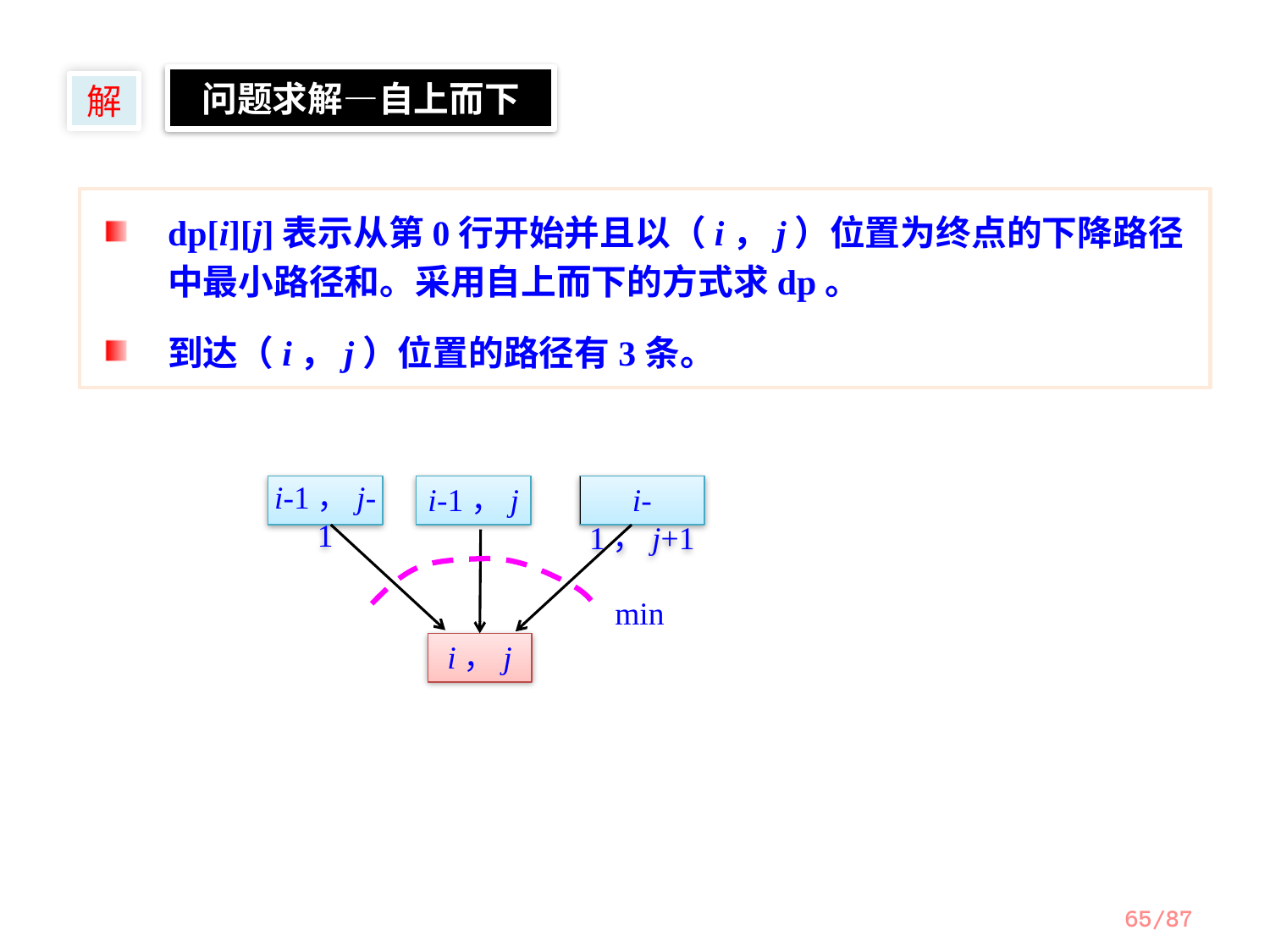

问题求解—自上而下
解
dp[i][j]表示从第0行开始并且以（i，j）位置为终点的下降路径中最小路径和。采用自上而下的方式求dp。
到达（i，j）位置的路径有3条。
i-1，j-1
i-1，j
i-1，j+1

min
i，j
65/87